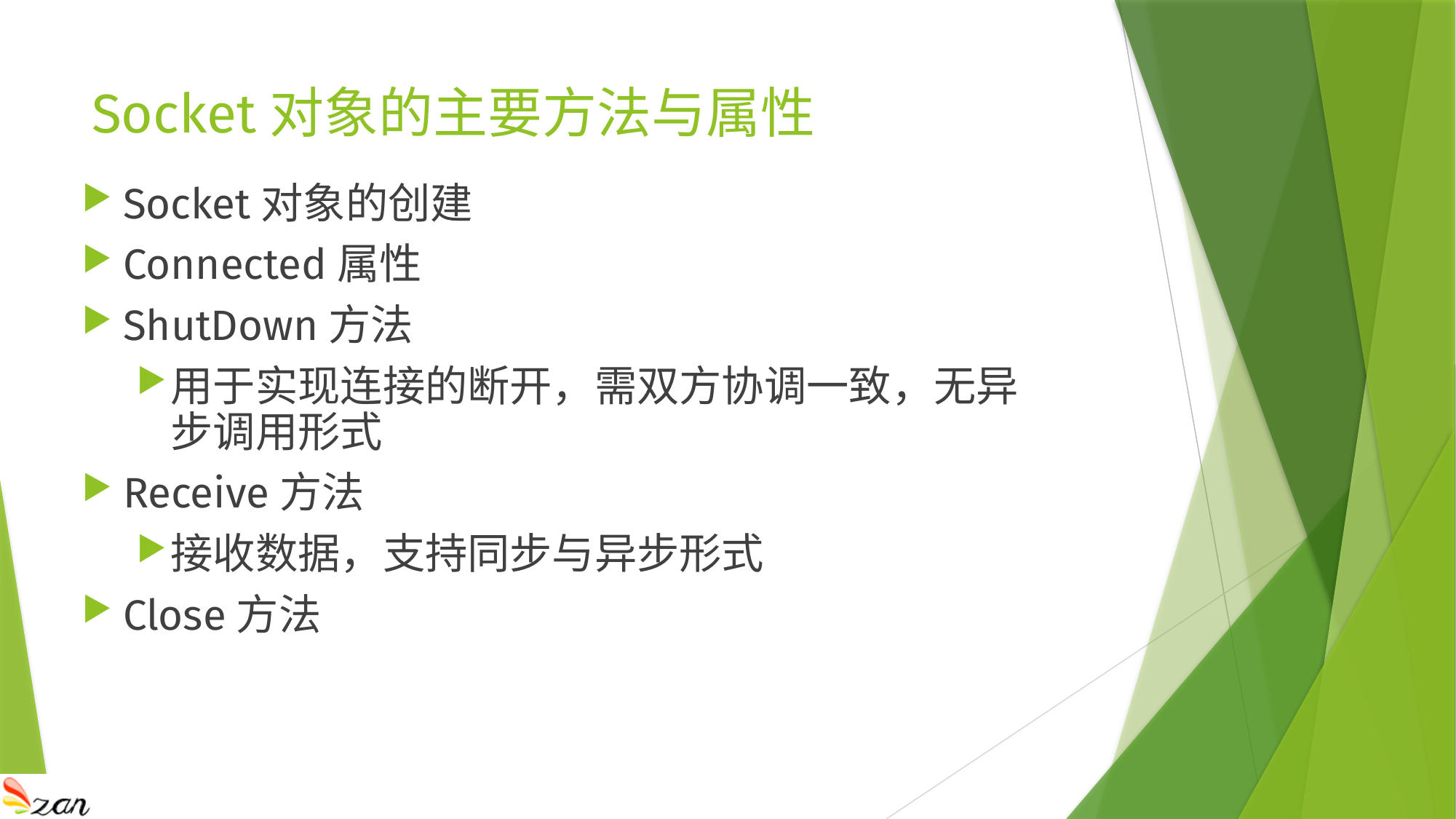

# Socket对象的主要方法与属性
Socket对象的创建
Connected属性
ShutDown方法
用于实现连接的断开，需双方协调一致，无异步调用形式
Receive方法
接收数据，支持同步与异步形式
Close方法